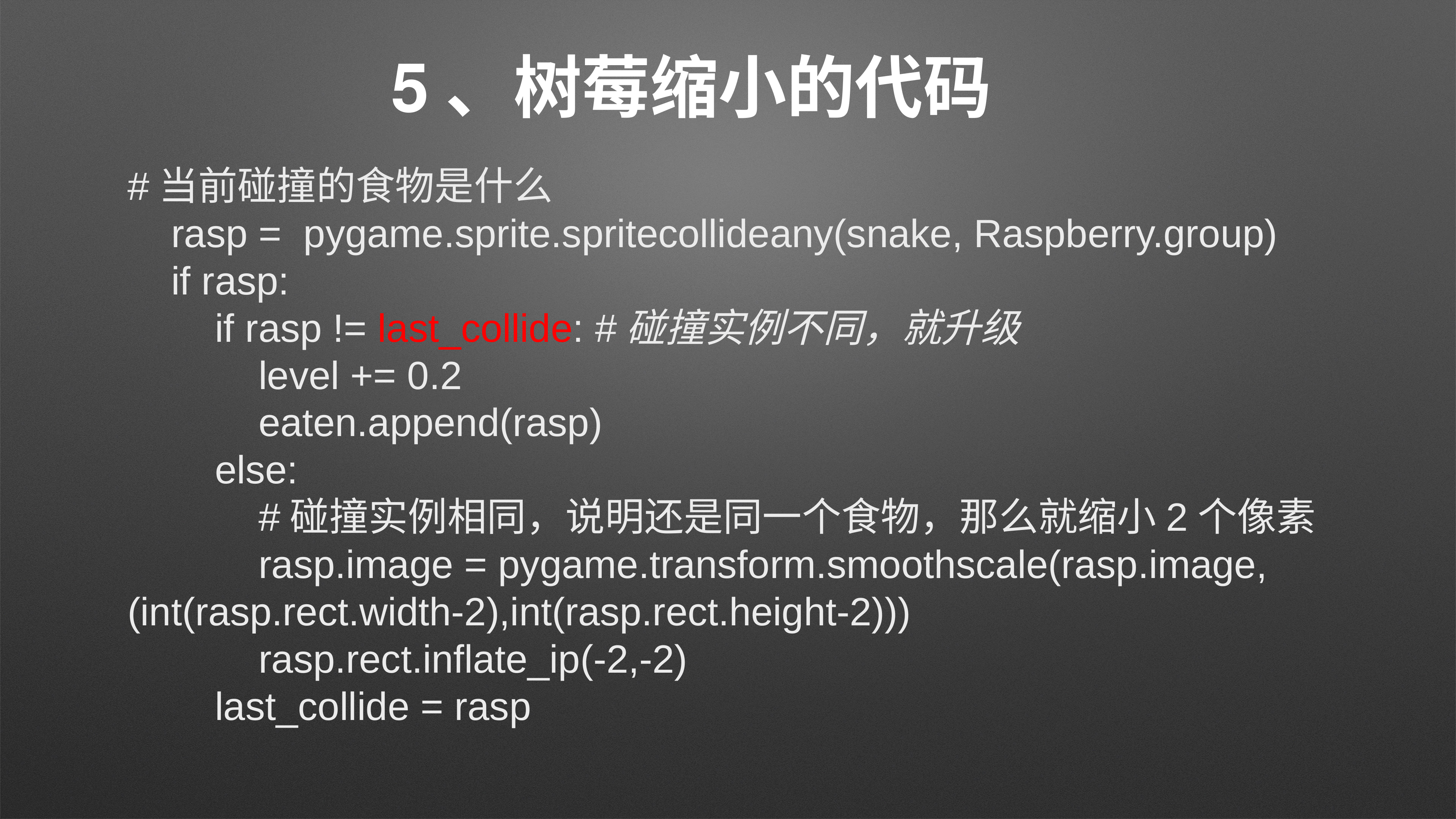

# 5、树莓缩小的代码
#当前碰撞的食物是什么
    rasp =  pygame.sprite.spritecollideany(snake, Raspberry.group)
    if rasp:
        if rasp != last_collide: #碰撞实例不同，就升级
            level += 0.2
            eaten.append(rasp)
        else:
            #碰撞实例相同，说明还是同一个食物，那么就缩小2个像素
            rasp.image = pygame.transform.smoothscale(rasp.image,(int(rasp.rect.width-2),int(rasp.rect.height-2)))
            rasp.rect.inflate_ip(-2,-2)
        last_collide = rasp